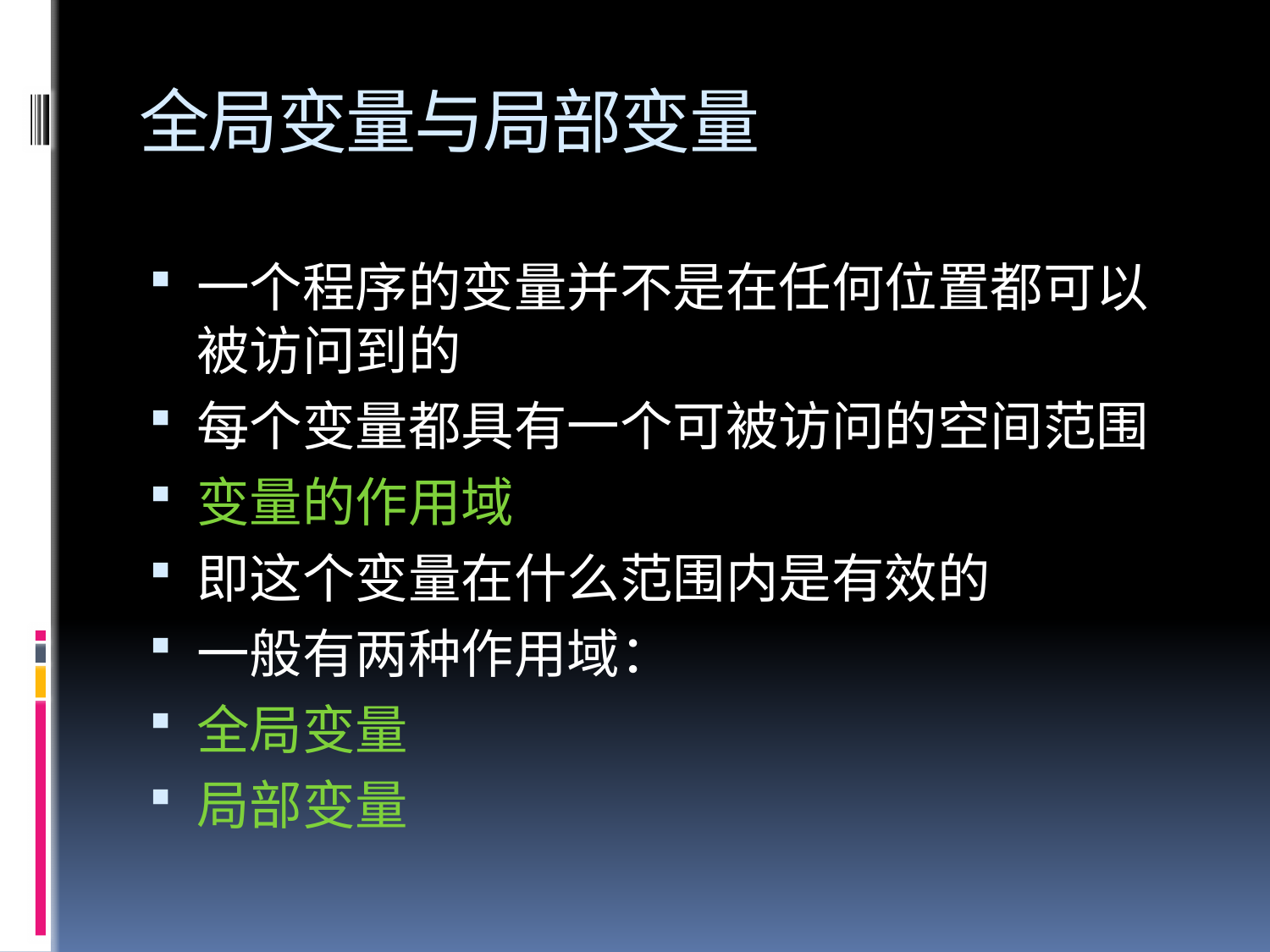

# 全局变量与局部变量
一个程序的变量并不是在任何位置都可以被访问到的
每个变量都具有一个可被访问的空间范围
变量的作用域
即这个变量在什么范围内是有效的
一般有两种作用域：
全局变量
局部变量